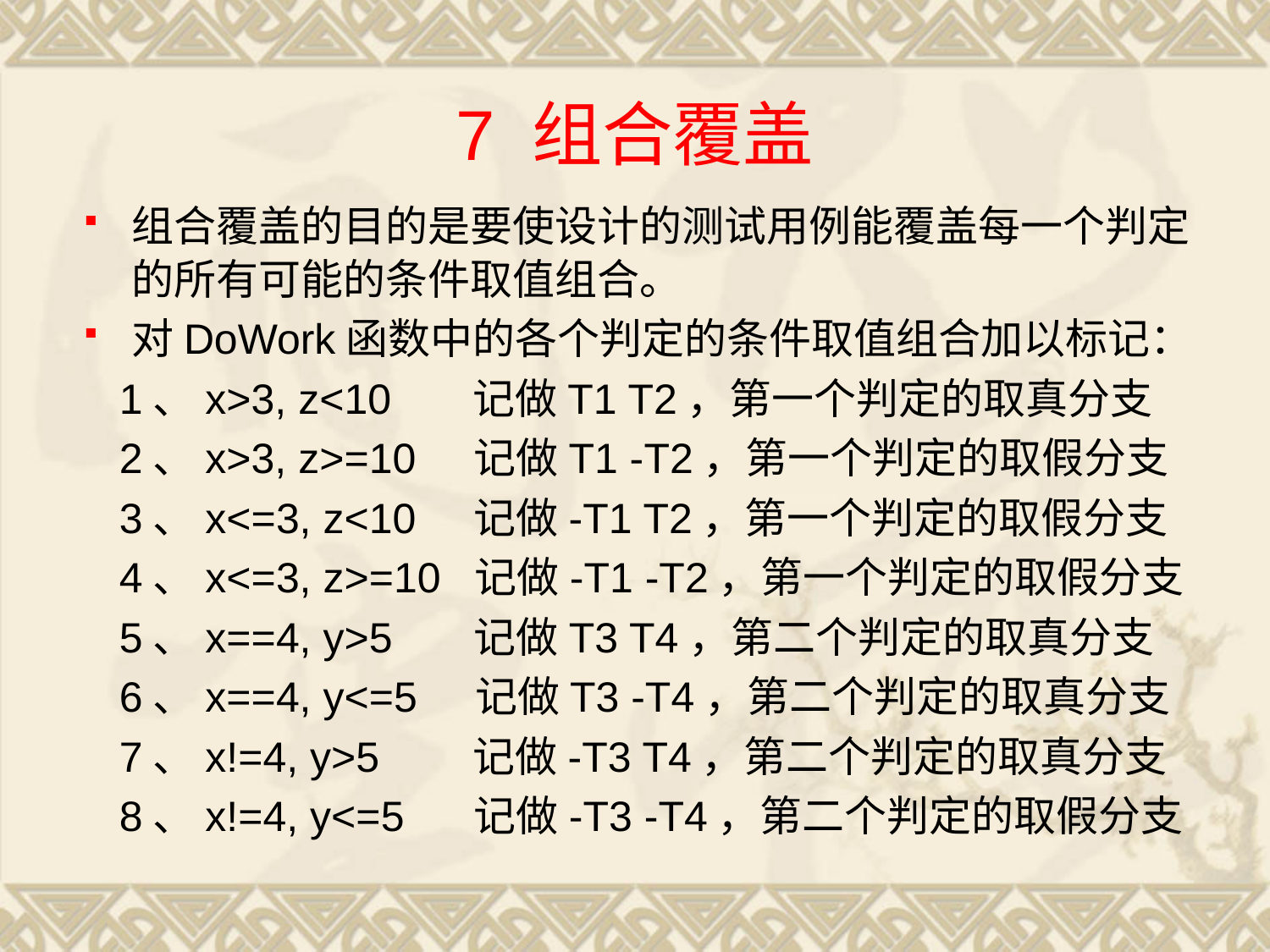

# 7 组合覆盖
组合覆盖的目的是要使设计的测试用例能覆盖每一个判定的所有可能的条件取值组合。
对DoWork函数中的各个判定的条件取值组合加以标记：
   1、x>3, z<10      记做T1 T2，第一个判定的取真分支
   2、x>3, z>=10    记做T1 -T2，第一个判定的取假分支
   3、x<=3, z<10    记做-T1 T2，第一个判定的取假分支
   4、x<=3, z>=10  记做-T1 -T2，第一个判定的取假分支
   5、x==4, y>5      记做T3 T4，第二个判定的取真分支
   6、x==4, y<=5    记做T3 -T4，第二个判定的取真分支
   7、x!=4, y>5       记做-T3 T4，第二个判定的取真分支
   8、x!=4, y<=5     记做-T3 -T4，第二个判定的取假分支